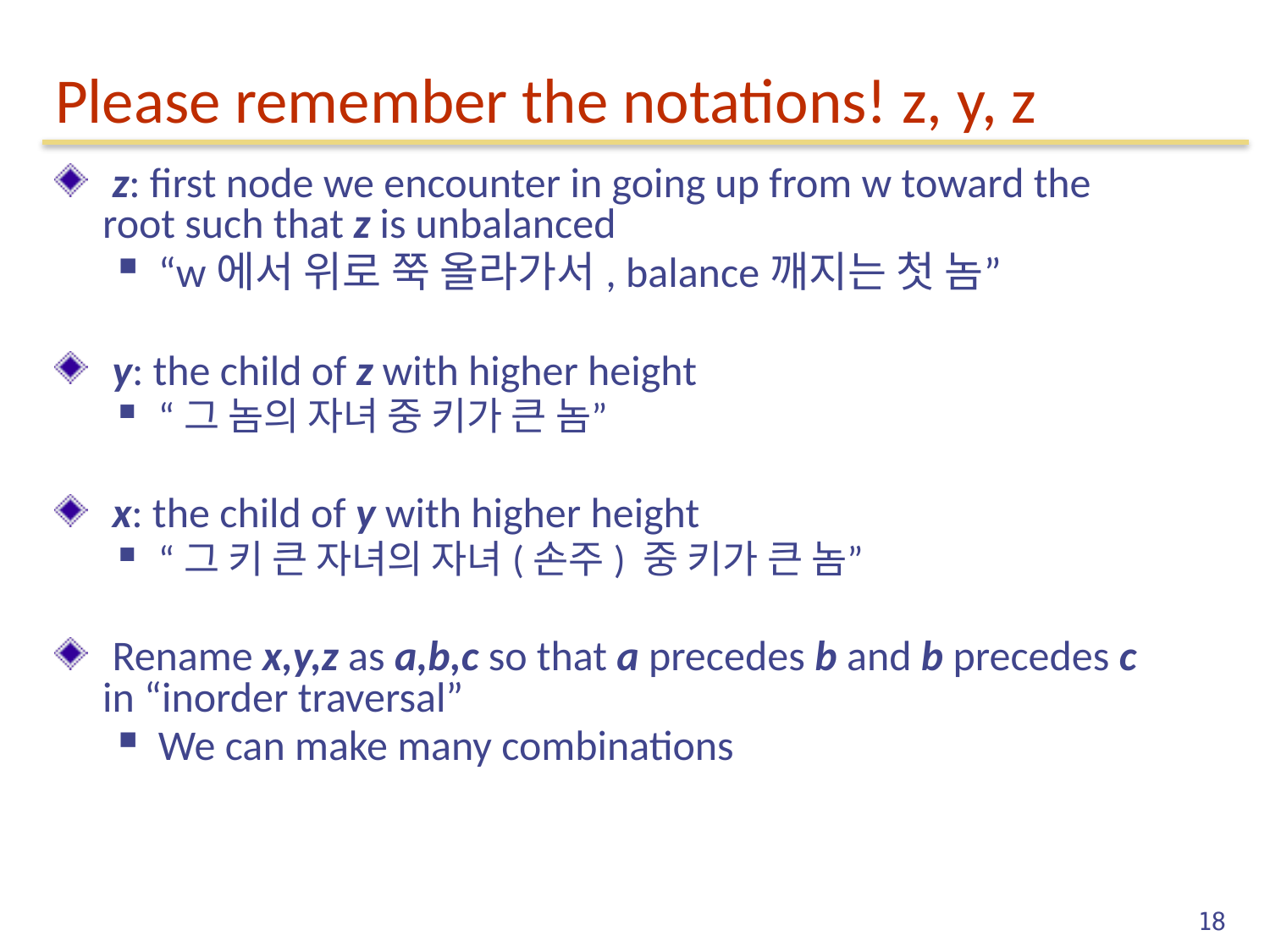

# Please remember the notations! z, y, z
 z: first node we encounter in going up from w toward the root such that z is unbalanced
“w에서 위로 쭉 올라가서, balance깨지는 첫 놈”

 y: the child of z with higher height
“그 놈의 자녀 중 키가 큰 놈”

 x: the child of y with higher height
“그 키 큰 자녀의 자녀(손주) 중 키가 큰 놈”

 Rename x,y,z as a,b,c so that a precedes b and b precedes c in “inorder traversal”
We can make many combinations
18